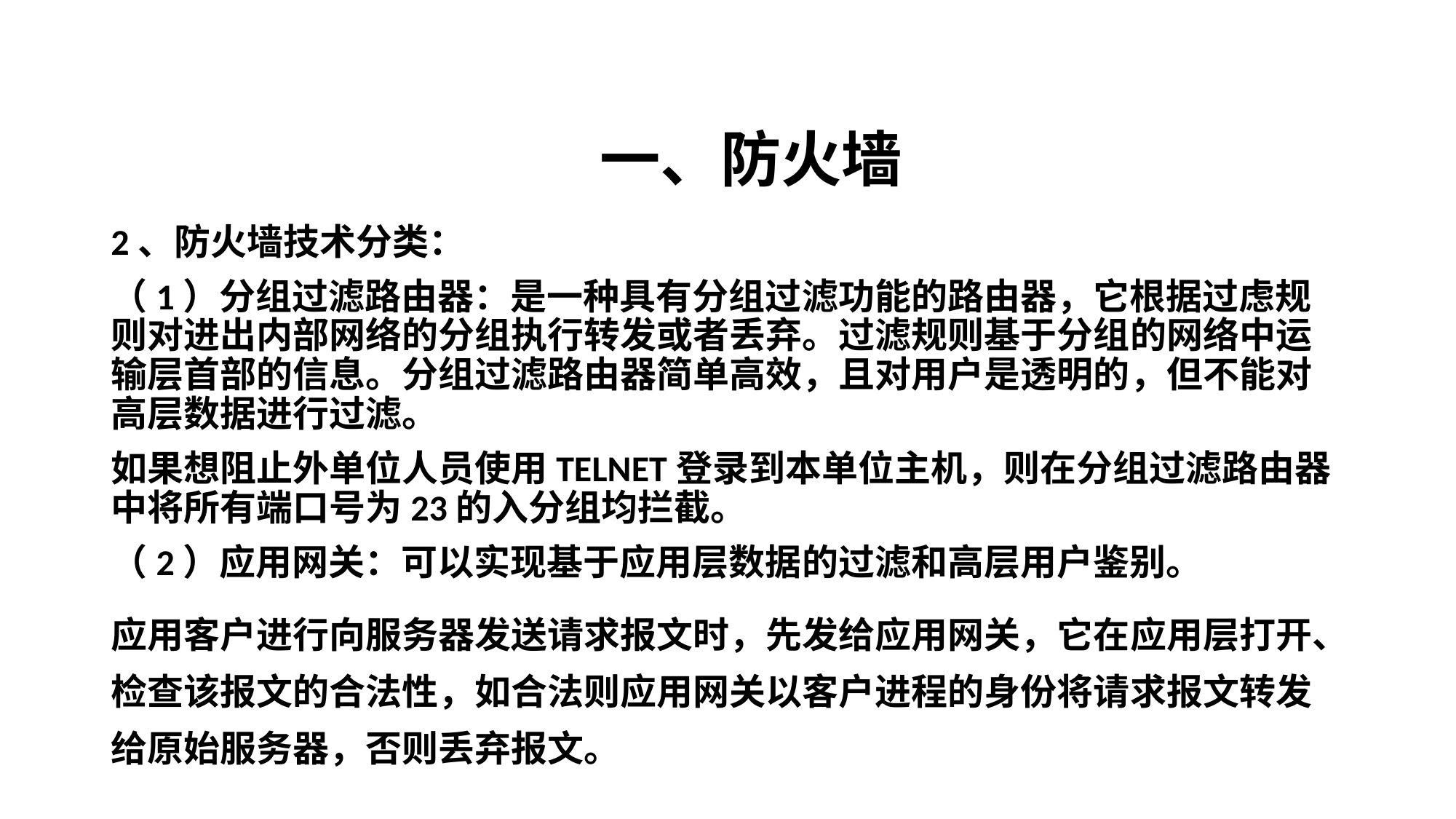

一、防火墙
2、防火墙技术分类：
（1）分组过滤路由器：是一种具有分组过滤功能的路由器，它根据过虑规则对进出内部网络的分组执行转发或者丢弃。过滤规则基于分组的网络中运输层首部的信息。分组过滤路由器简单高效，且对用户是透明的，但不能对高层数据进行过滤。
如果想阻止外单位人员使用TELNET登录到本单位主机，则在分组过滤路由器中将所有端口号为23的入分组均拦截。
（2）应用网关：可以实现基于应用层数据的过滤和高层用户鉴别。
应用客户进行向服务器发送请求报文时，先发给应用网关，它在应用层打开、检查该报文的合法性，如合法则应用网关以客户进程的身份将请求报文转发给原始服务器，否则丢弃报文。